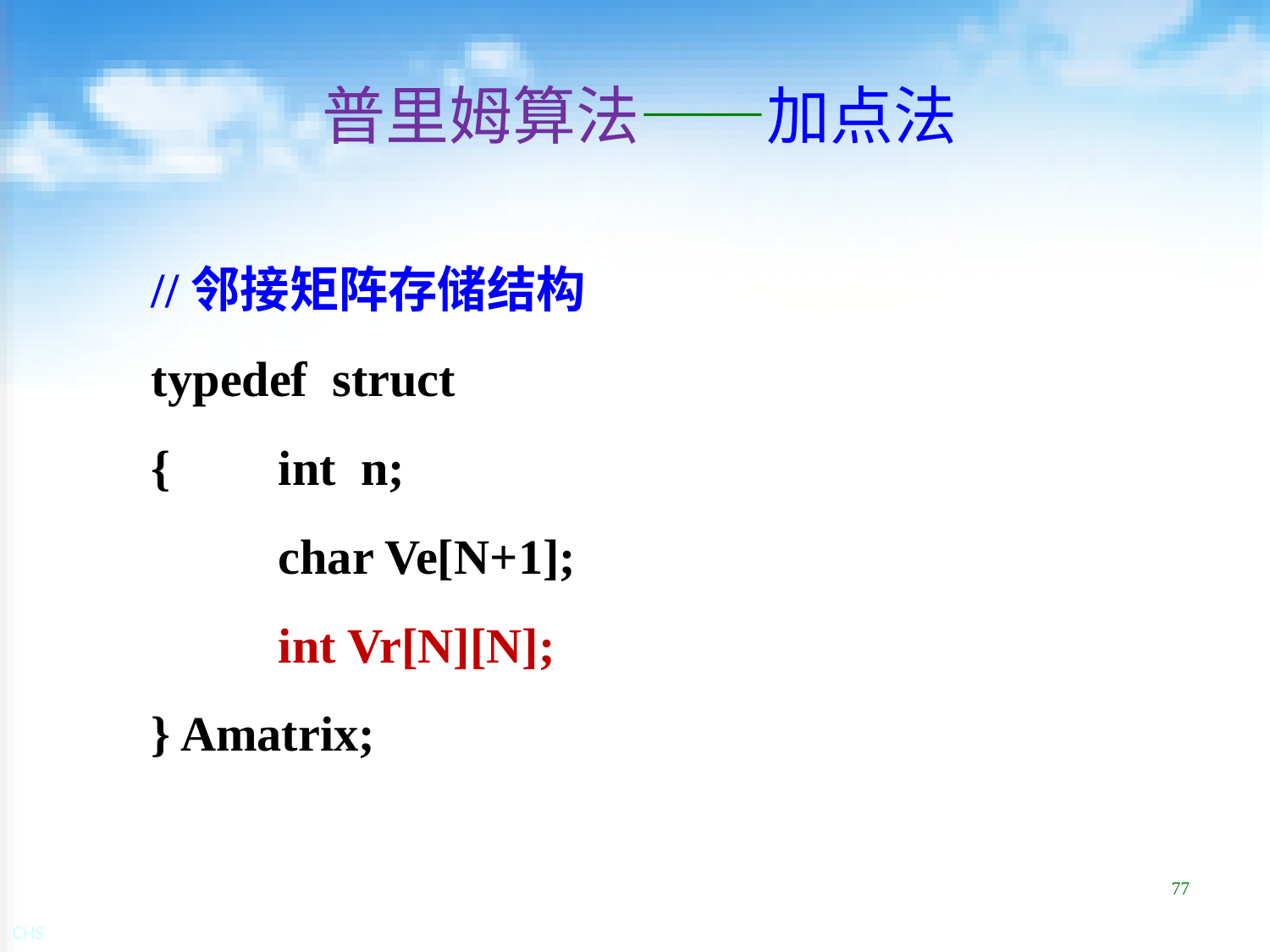

# 普里姆算法——加点法
//邻接矩阵存储结构
typedef  struct
{	int  n;
	char Ve[N+1];
	int Vr[N][N];
} Amatrix;
77